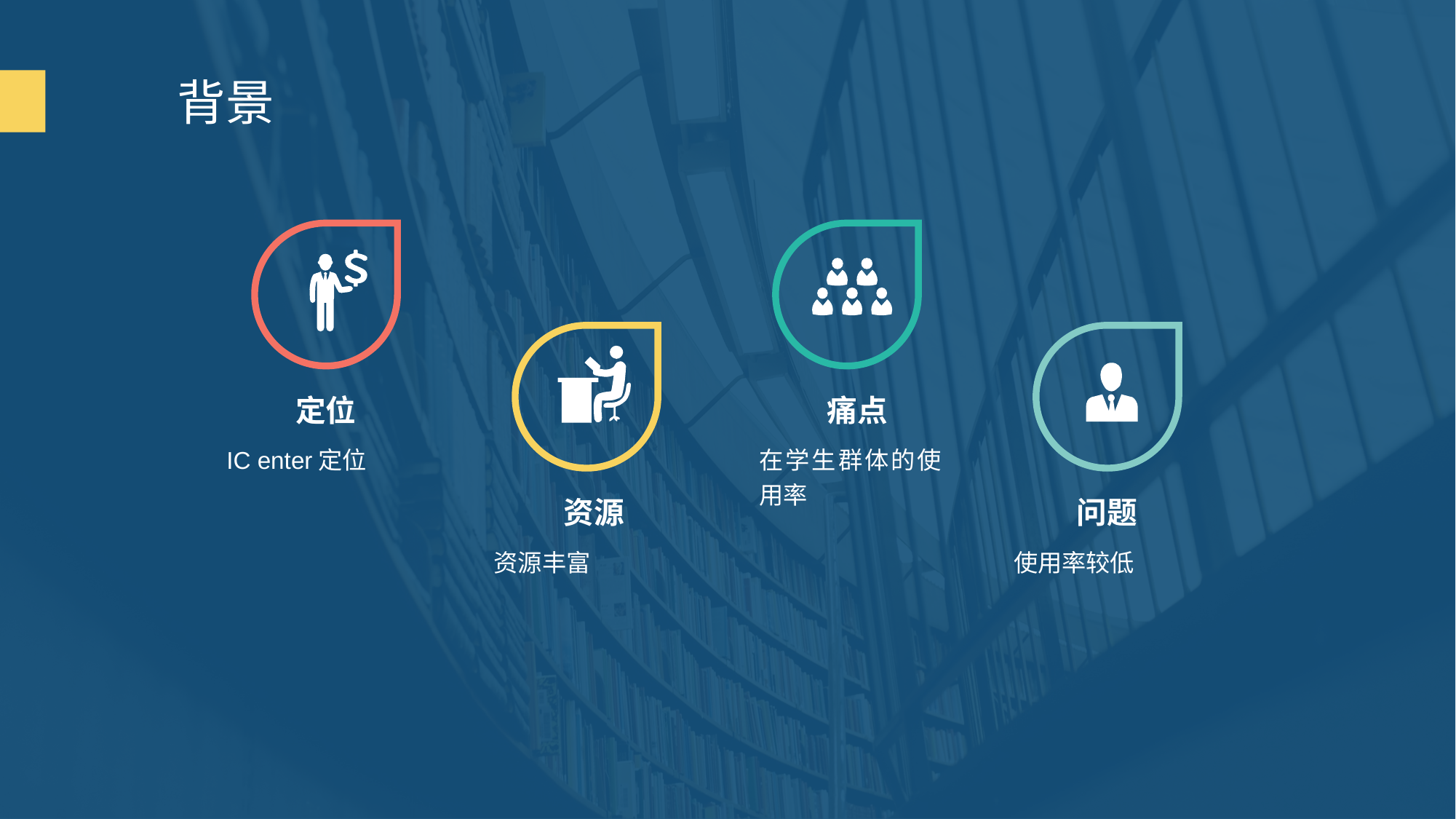

背景

定位
痛点
IC enter定位
在学生群体的使用率
资源
问题
资源丰富
使用率较低